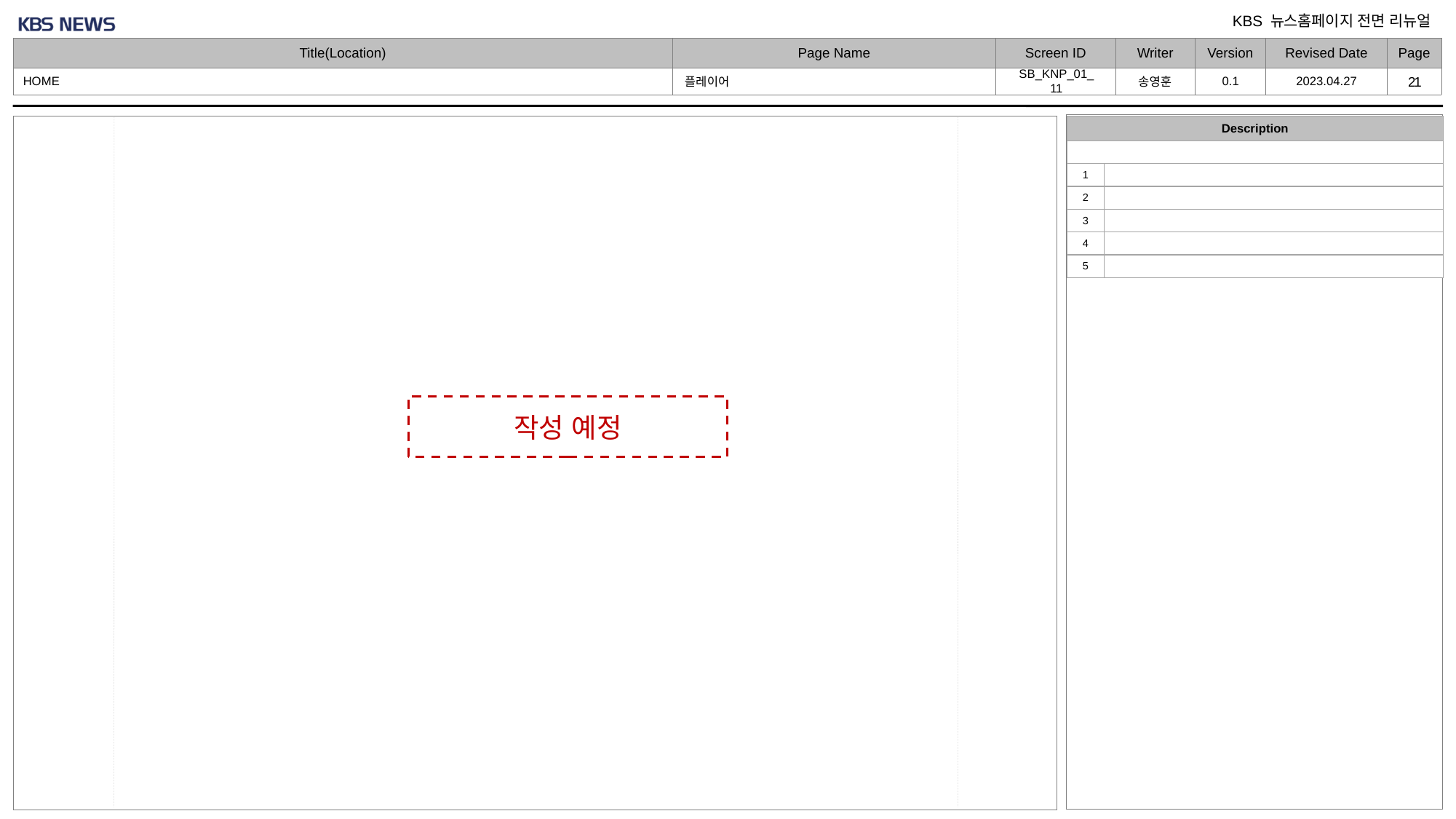

2023.04.27
0.1
HOME
SB_KNP_01_11
# 플레이어
| Description |  |
| --- | --- |
|  |  |
| 1 |  |
| 2 |  |
| 3 |  |
| 4 |  |
| 5 |  |
작성 예정